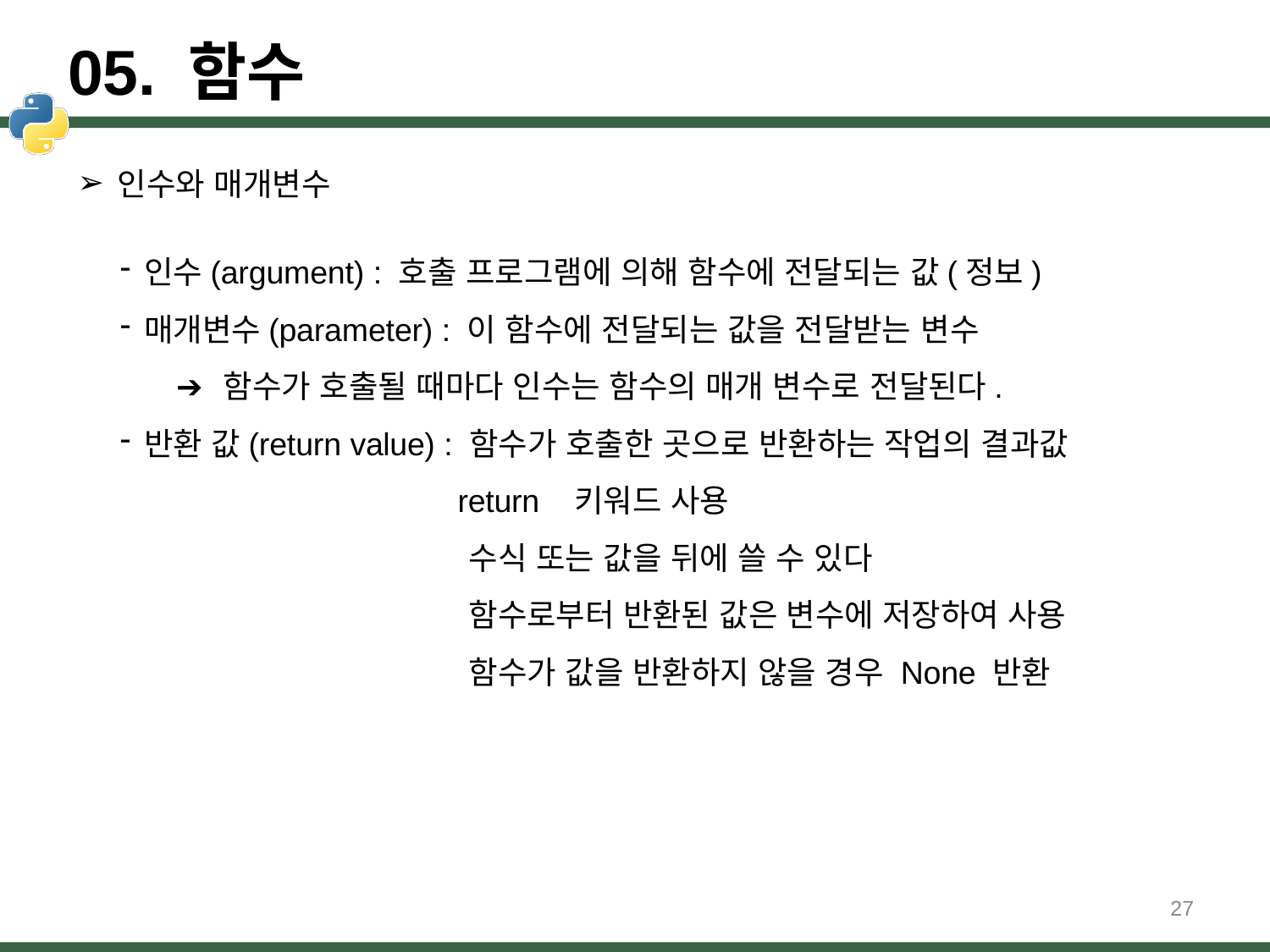

# 05. 함수

인수와 매개변수

인수(argument) : 호출 프로그램에 의해 함수에 전달되는 값(정보)
매개변수(parameter) : 이 함수에 전달되는 값을 전달받는 변수
➔ 함수가 호출될 때마다 인수는 함수의 매개 변수로 전달된다.
반환 값(return value) : 함수가 호출한 곳으로 반환하는 작업의 결과값
return	키워드 사용
수식 또는 값을 뒤에 쓸 수 있다
함수로부터 반환된 값은 변수에 저장하여 사용
함수가 값을 반환하지 않을 경우 None 반환
27